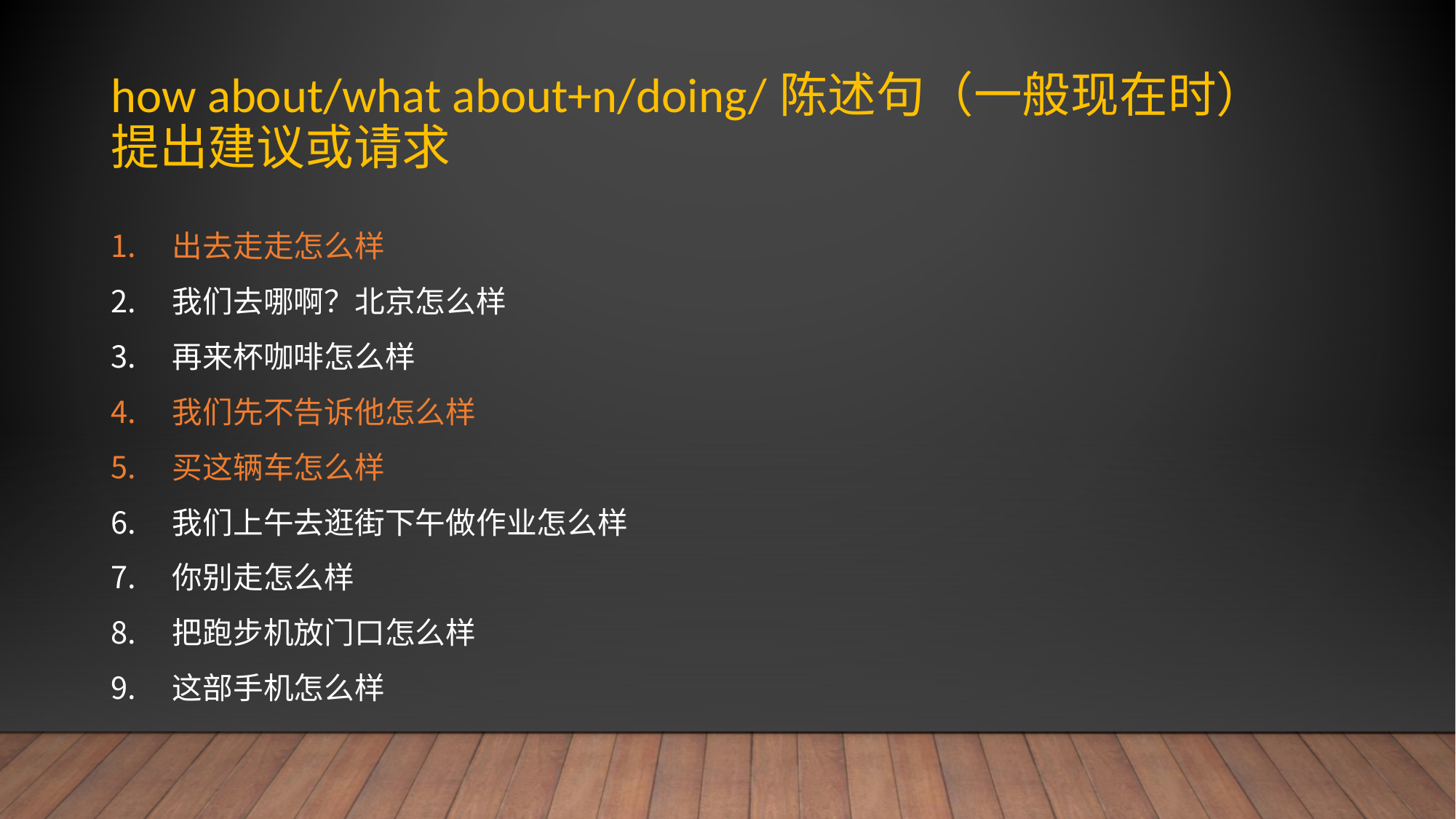

# how about/what about+n/doing/陈述句（一般现在时） 提出建议或请求
出去走走怎么样
我们去哪啊？北京怎么样
再来杯咖啡怎么样
我们先不告诉他怎么样
买这辆车怎么样
我们上午去逛街下午做作业怎么样
你别走怎么样
把跑步机放门口怎么样
这部手机怎么样